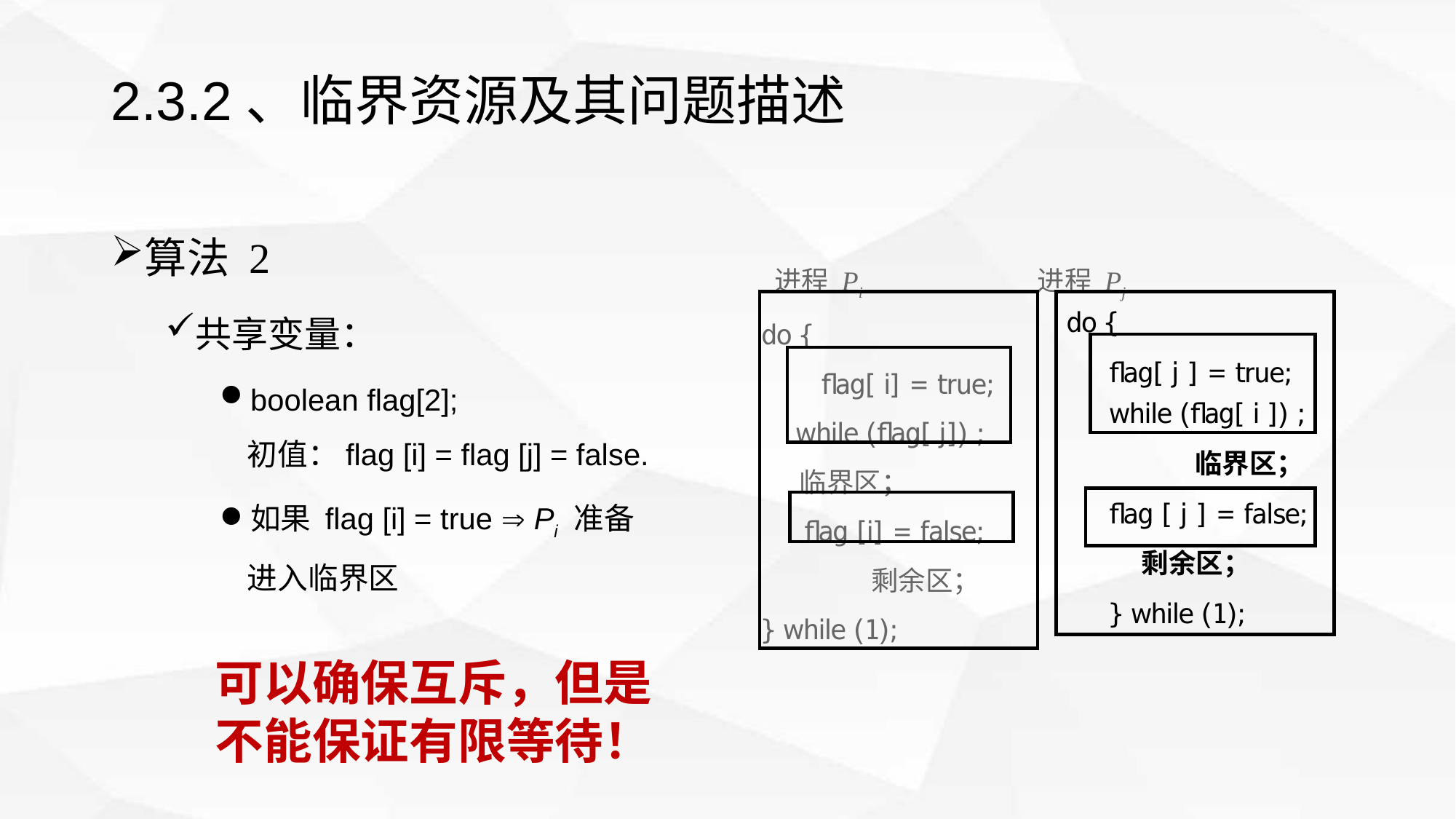

# 2.3.2、临界资源及其问题描述
算法 2
共享变量：
boolean flag[2];
初值：flag [i] = flag [j] = false.
如果 flag [i] = true ⇒ Pi 准备进入临界区
 进程 Pi                                          进程 Pj
do {
       flag[ i] = true;
    while (flag[ j]) ;
     临界区；
     flag [i] = false;
	剩余区；
} while (1);

do {
     flag[ j ] = true;
     while (flag[ i ]) ;
	  临界区；
     flag [ j ] = false;
           剩余区；
     } while (1);

可以确保互斥，但是不能保证有限等待！